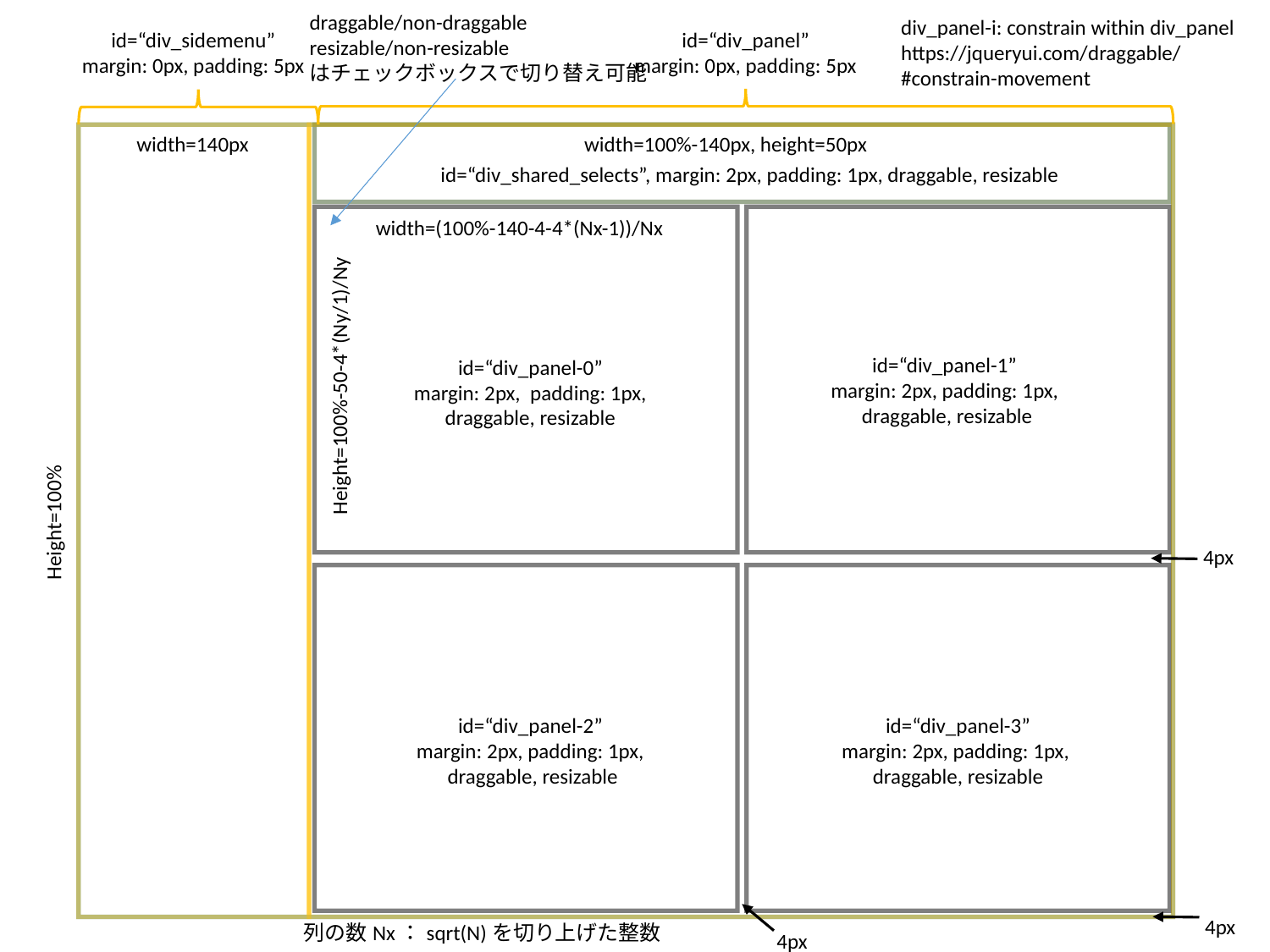

draggable/non-draggable
resizable/non-resizable
はチェックボックスで切り替え可能
div_panel-i: constrain within div_panel
https://jqueryui.com/draggable/#constrain-movement
id=“div_panel”
margin: 0px, padding: 5px
id=“div_sidemenu”
margin: 0px, padding: 5px
width=140px

width=100%-140px, height=50px

id=“div_shared_selects”, margin: 2px, padding: 1px, draggable, resizable

width=(100%-140-4-4*(Nx-1))/Nx
id=“div_panel-1”
margin: 2px, padding: 1px,
 draggable, resizable
id=“div_panel-0”
margin: 2px,  padding: 1px,
draggable, resizable
Height=100%-50-4*(Ny/1)/Ny
Height=100%
4px

id=“div_panel-2”
margin: 2px, padding: 1px,
 draggable, resizable
id=“div_panel-3”
margin: 2px, padding: 1px,
draggable, resizable
4px
列の数Nx：sqrt(N)を切り上げた整数
4px